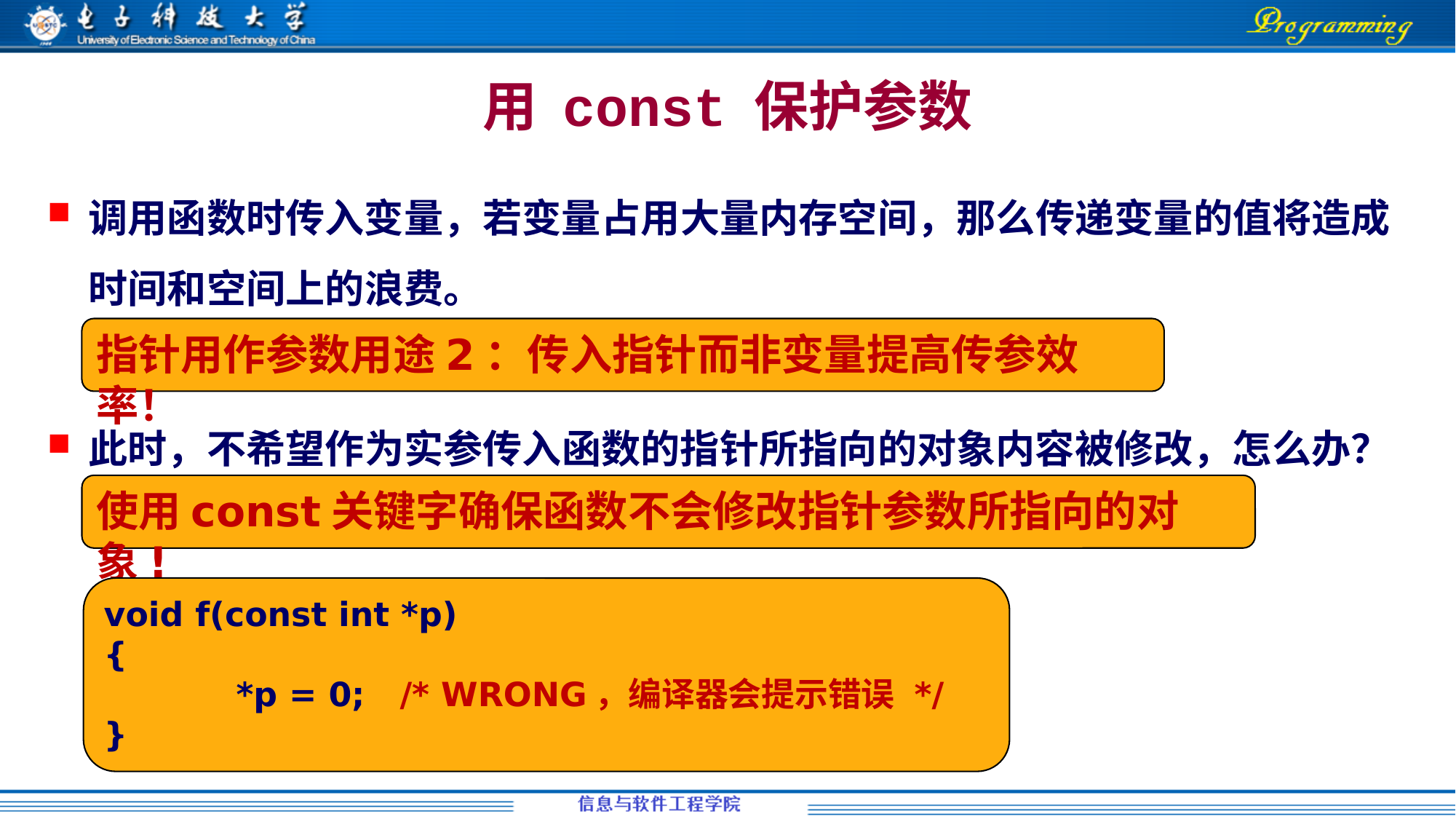

# 用 const 保护参数
调用函数时传入变量，若变量占用大量内存空间，那么传递变量的值将造成时间和空间上的浪费。

此时，不希望作为实参传入函数的指针所指向的对象内容被修改，怎么办？

指针用作参数用途2：传入指针而非变量提高传参效率！
使用const关键字确保函数不会修改指针参数所指向的对象!
void f(const int *p)
{
	  *p = 0;   /* WRONG，编译器会提示错误 */
}